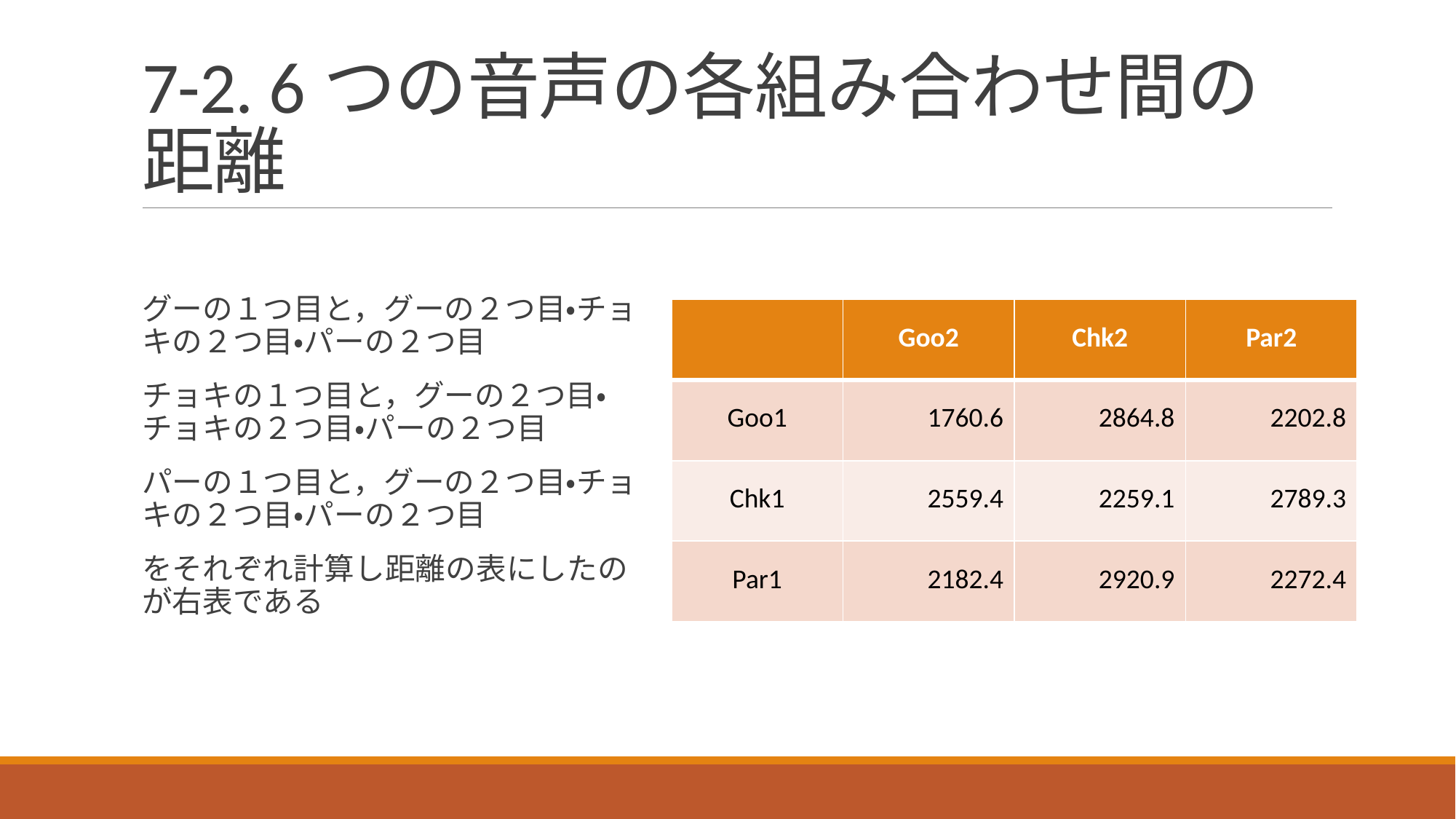

# 7-2. 6つの音声の各組み合わせ間の距離
グーの１つ目と，グーの２つ目・チョキの２つ目・パーの２つ目
チョキの１つ目と，グーの２つ目・チョキの２つ目・パーの２つ目
パーの１つ目と，グーの２つ目・チョキの２つ目・パーの２つ目
をそれぞれ計算し距離の表にしたのが右表である
|  | Goo2 | Chk2 | Par2 |
| --- | --- | --- | --- |
| Goo1 | 1760.6 | 2864.8 | 2202.8 |
| Chk1 | 2559.4 | 2259.1 | 2789.3 |
| Par1 | 2182.4 | 2920.9 | 2272.4 |